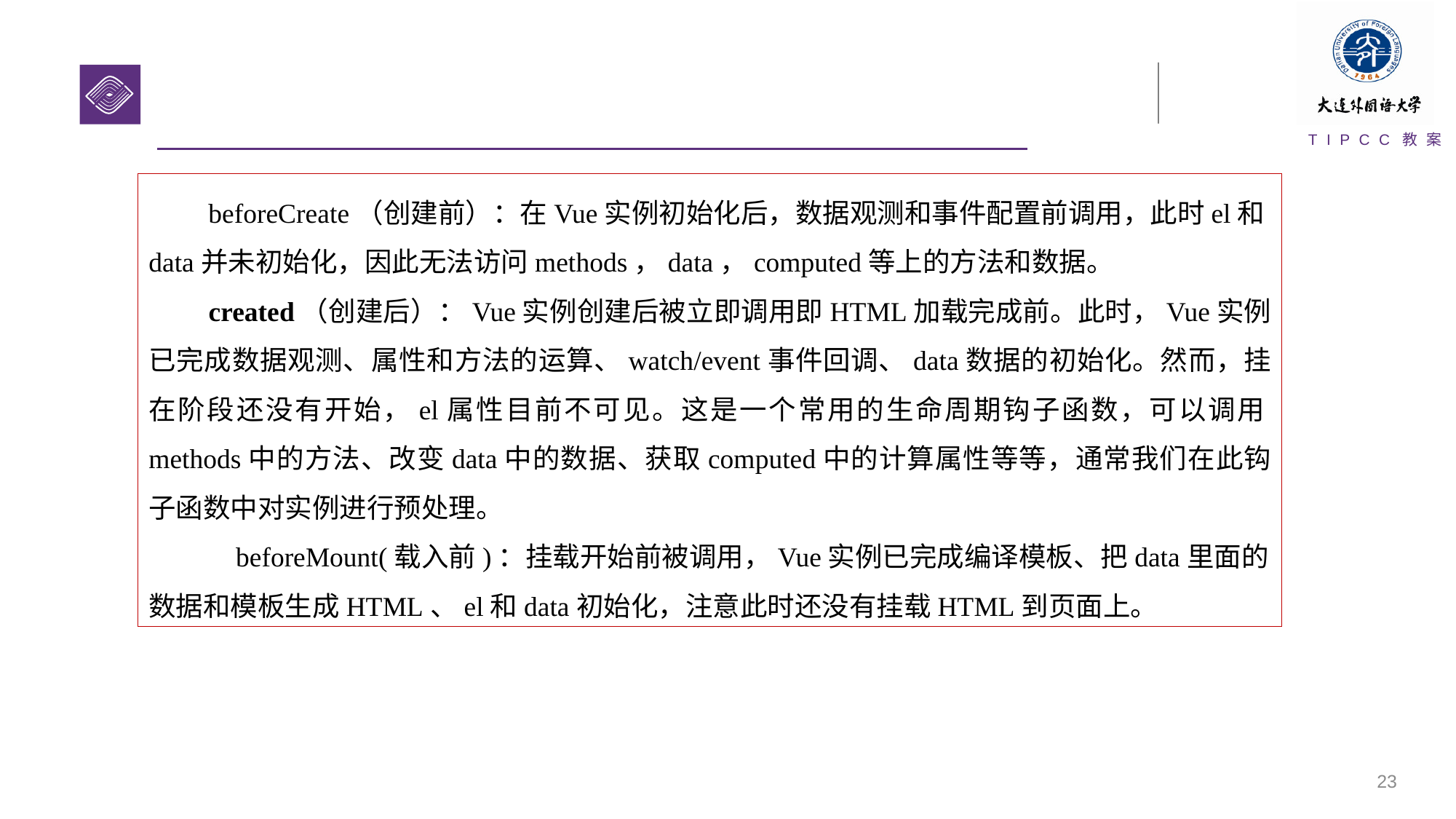

beforeCreate（创建前）：在Vue实例初始化后，数据观测和事件配置前调用，此时el和data并未初始化，因此无法访问methods，data，computed等上的方法和数据。
    created（创建后）：Vue实例创建后被立即调用即HTML加载完成前。此时，Vue实例已完成数据观测、属性和方法的运算、watch/event事件回调、data数据的初始化。然而，挂在阶段还没有开始，el属性目前不可见。这是一个常用的生命周期钩子函数，可以调用methods中的方法、改变data中的数据、获取computed中的计算属性等等，通常我们在此钩子函数中对实例进行预处理。
        beforeMount(载入前)：挂载开始前被调用，Vue实例已完成编译模板、把data里面的数据和模板生成HTML、el和data初始化，注意此时还没有挂载HTML到页面上。
23